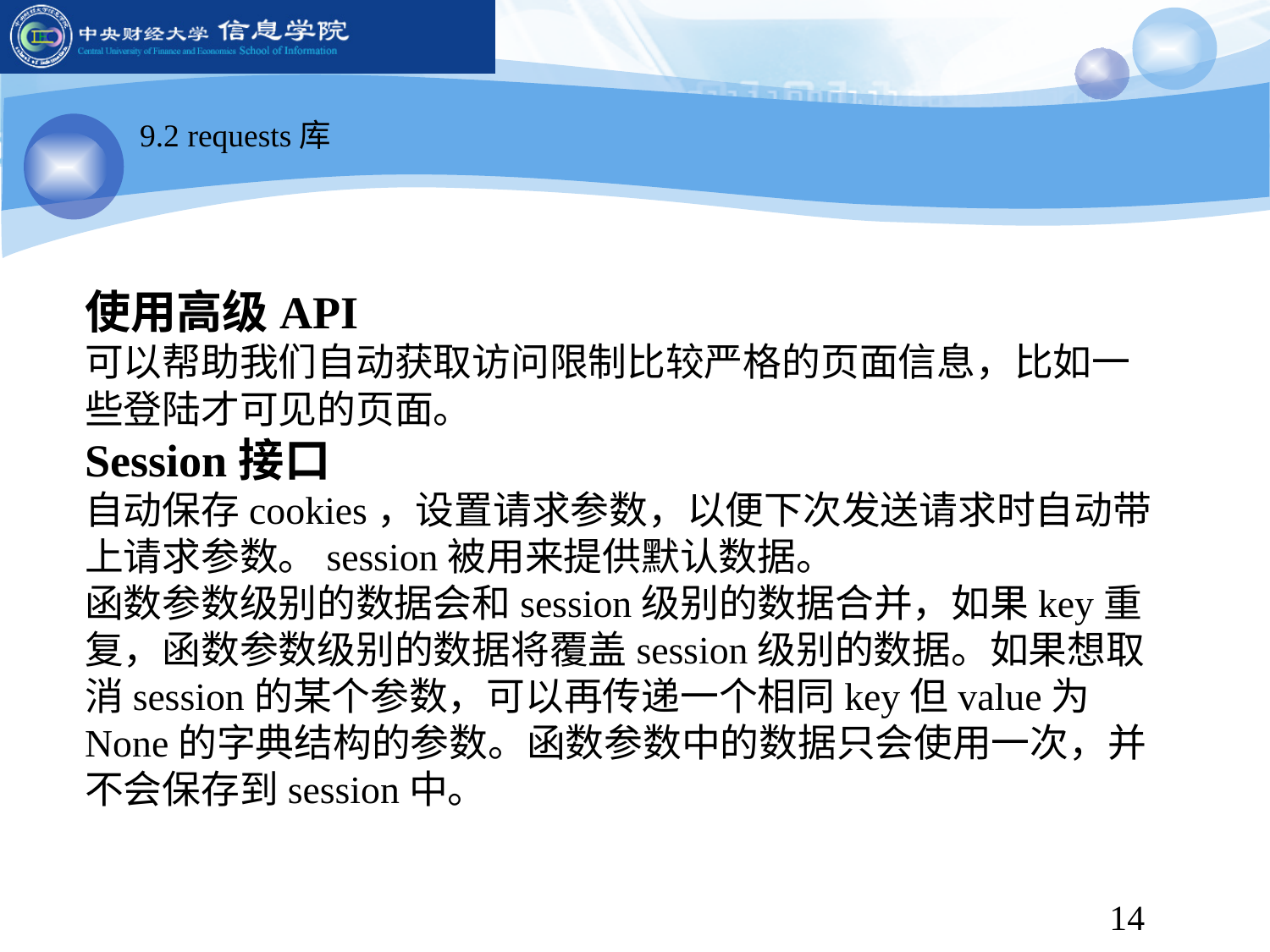

9.2 requests库

使用高级API
可以帮助我们自动获取访问限制比较严格的页面信息，比如一些登陆才可见的页面。
Session接口
自动保存cookies，设置请求参数，以便下次发送请求时自动带上请求参数。session被用来提供默认数据。
函数参数级别的数据会和session级别的数据合并，如果key重复，函数参数级别的数据将覆盖session级别的数据。如果想取消session的某个参数，可以再传递一个相同key但value为None的字典结构的参数。函数参数中的数据只会使用一次，并不会保存到session中。